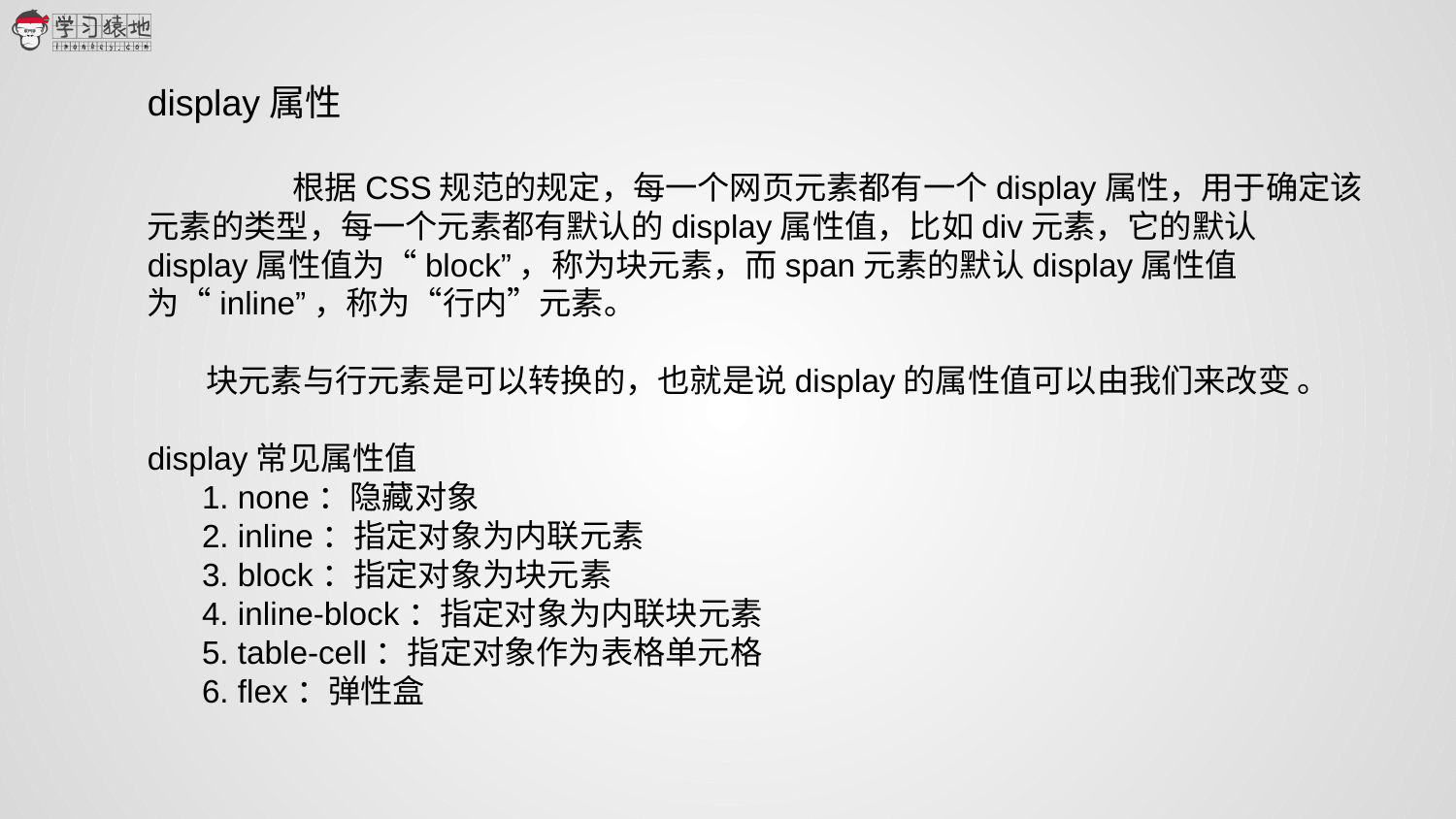

display属性

	根据CSS规范的规定，每一个网页元素都有一个display属性，用于确定该元素的类型，每一个元素都有默认的display属性值，比如div元素，它的默认display属性值为“block”，称为块元素，而span元素的默认display属性值为“inline”，称为“行内”元素。

       块元素与行元素是可以转换的，也就是说display的属性值可以由我们来改变 。

display常见属性值
1. none：隐藏对象
2. inline：指定对象为内联元素
3. block：指定对象为块元素
4. inline-block：指定对象为内联块元素
5. table-cell：指定对象作为表格单元格
6. flex：弹性盒